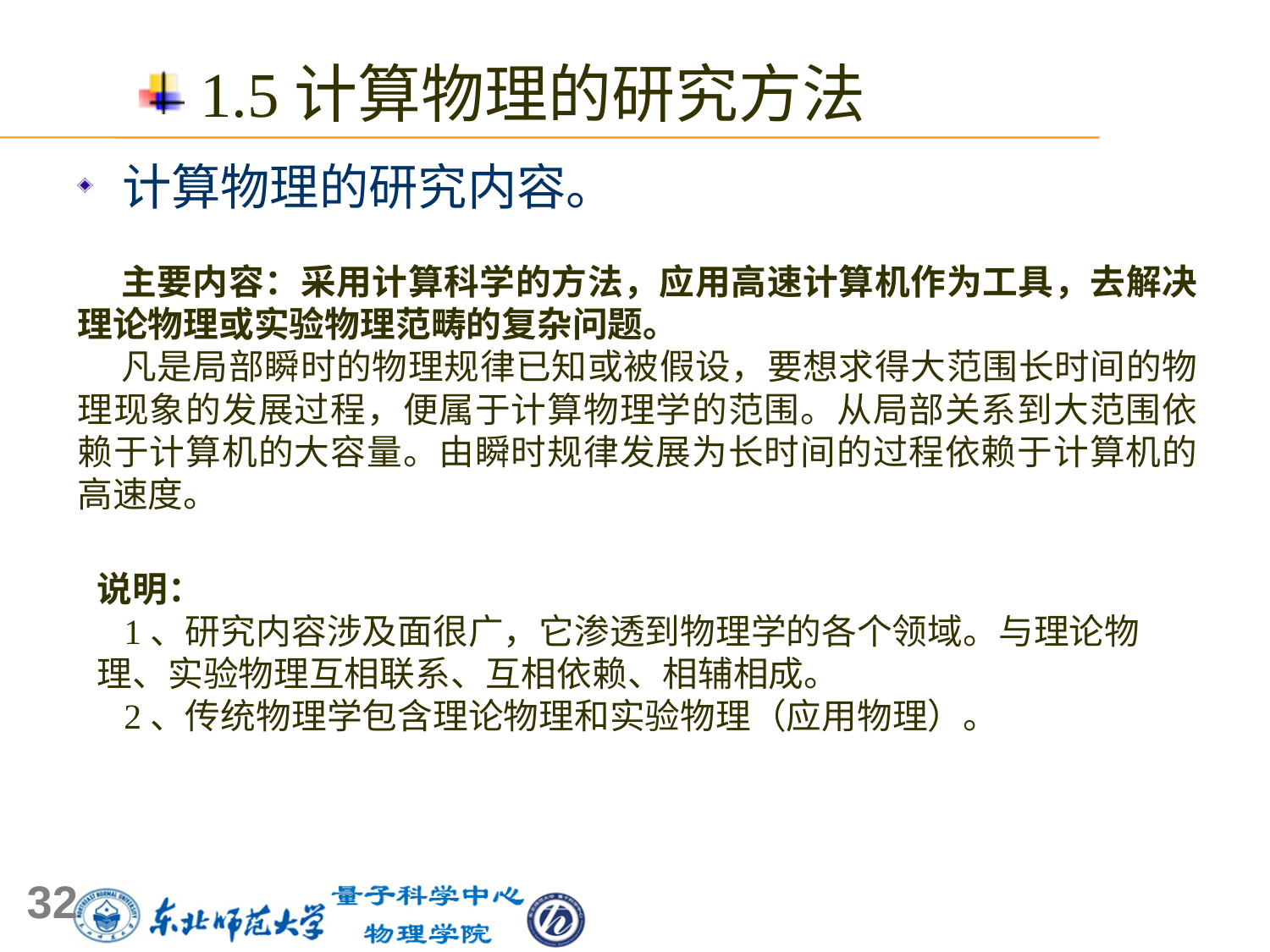

1.5计算物理的研究方法

 计算物理的研究内容。
    主要内容：采用计算科学的方法，应用高速计算机作为工具，去解决理论物理或实验物理范畴的复杂问题。
    凡是局部瞬时的物理规律已知或被假设，要想求得大范围长时间的物理现象的发展过程，便属于计算物理学的范围。从局部关系到大范围依赖于计算机的大容量。由瞬时规律发展为长时间的过程依赖于计算机的高速度。
说明：
   1、研究内容涉及面很广，它渗透到物理学的各个领域。与理论物理、实验物理互相联系、互相依赖、相辅相成。
   2、传统物理学包含理论物理和实验物理（应用物理）。
32